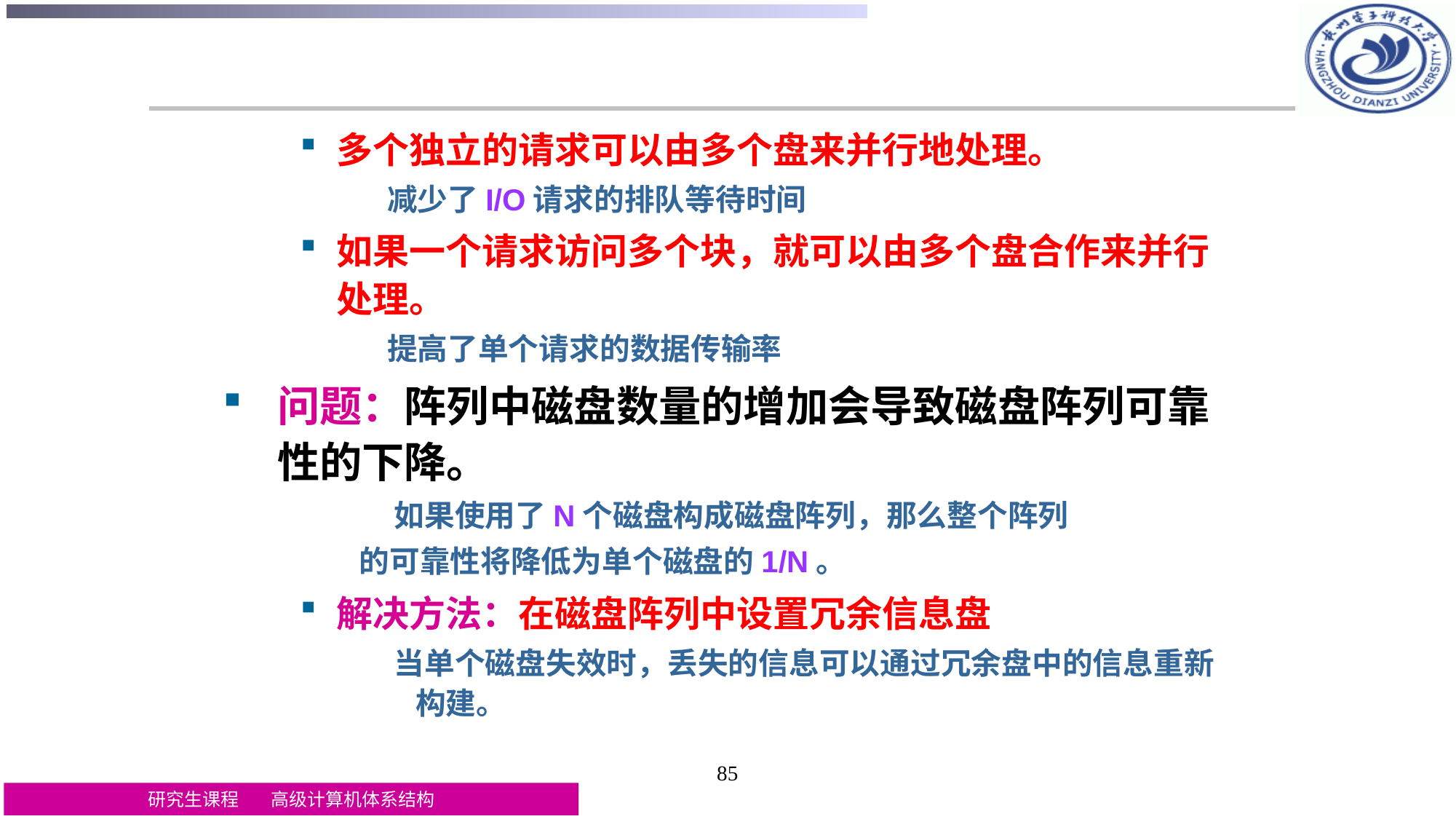

多个独立的请求可以由多个盘来并行地处理。
   减少了I/O请求的排队等待时间
如果一个请求访问多个块，就可以由多个盘合作来并行处理。
   提高了单个请求的数据传输率
问题：阵列中磁盘数量的增加会导致磁盘阵列可靠性的下降。
    如果使用了N个磁盘构成磁盘阵列，那么整个阵列
的可靠性将降低为单个磁盘的1/N。
解决方法：在磁盘阵列中设置冗余信息盘
    当单个磁盘失效时，丢失的信息可以通过冗余盘中的信息重新构建。
85